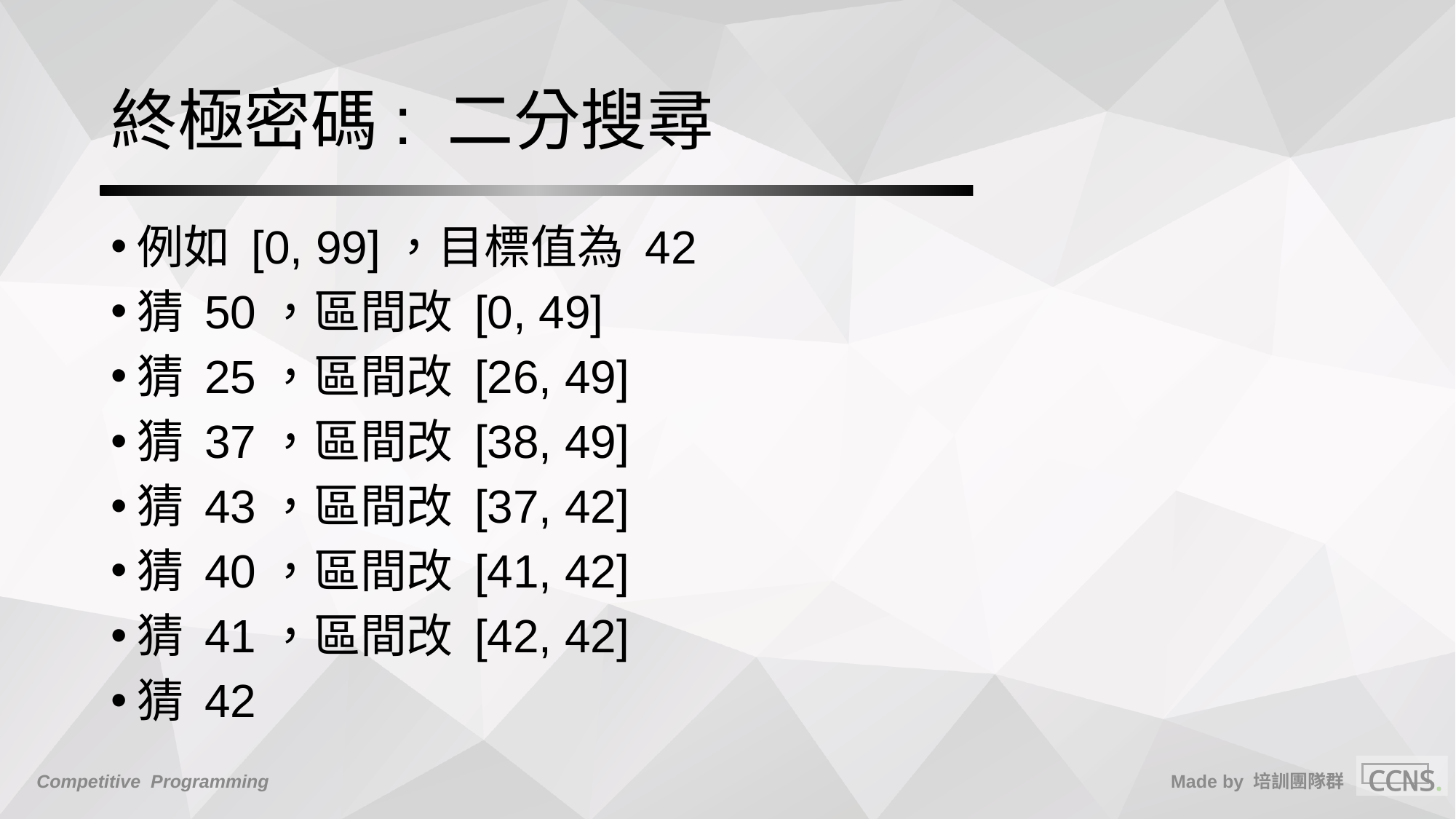

# 終極密碼: 二分搜尋
例如 [0, 99]，目標值為 42
猜 50，區間改 [0, 49]
猜 25，區間改 [26, 49]
猜 37，區間改 [38, 49]
猜 43，區間改 [37, 42]
猜 40，區間改 [41, 42]
猜 41，區間改 [42, 42]
猜 42